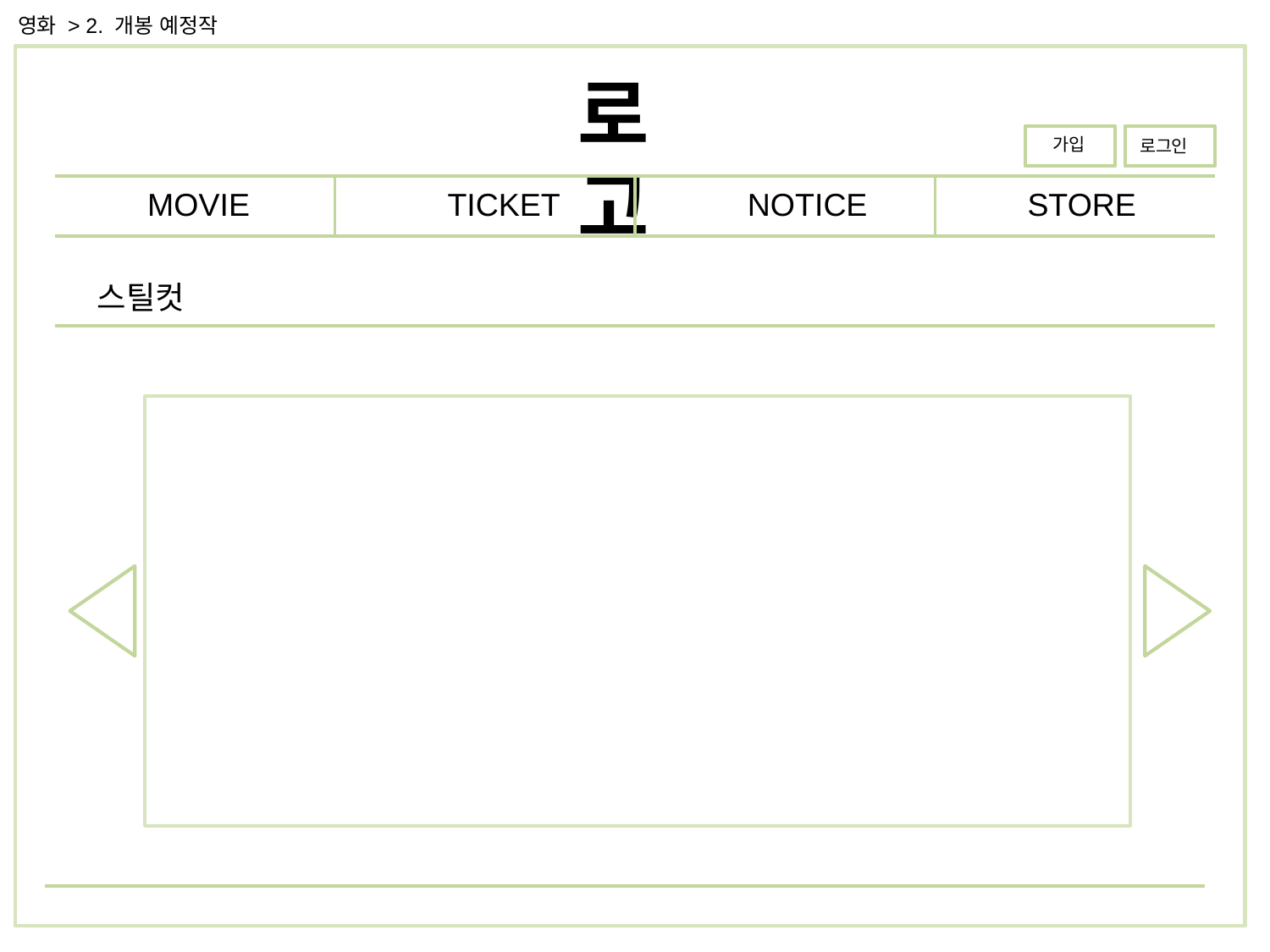

영화 > 2. 개봉 예정작

로고

가입
로그인
MOVIE
TICKET
NOTICE
STORE
스틸컷